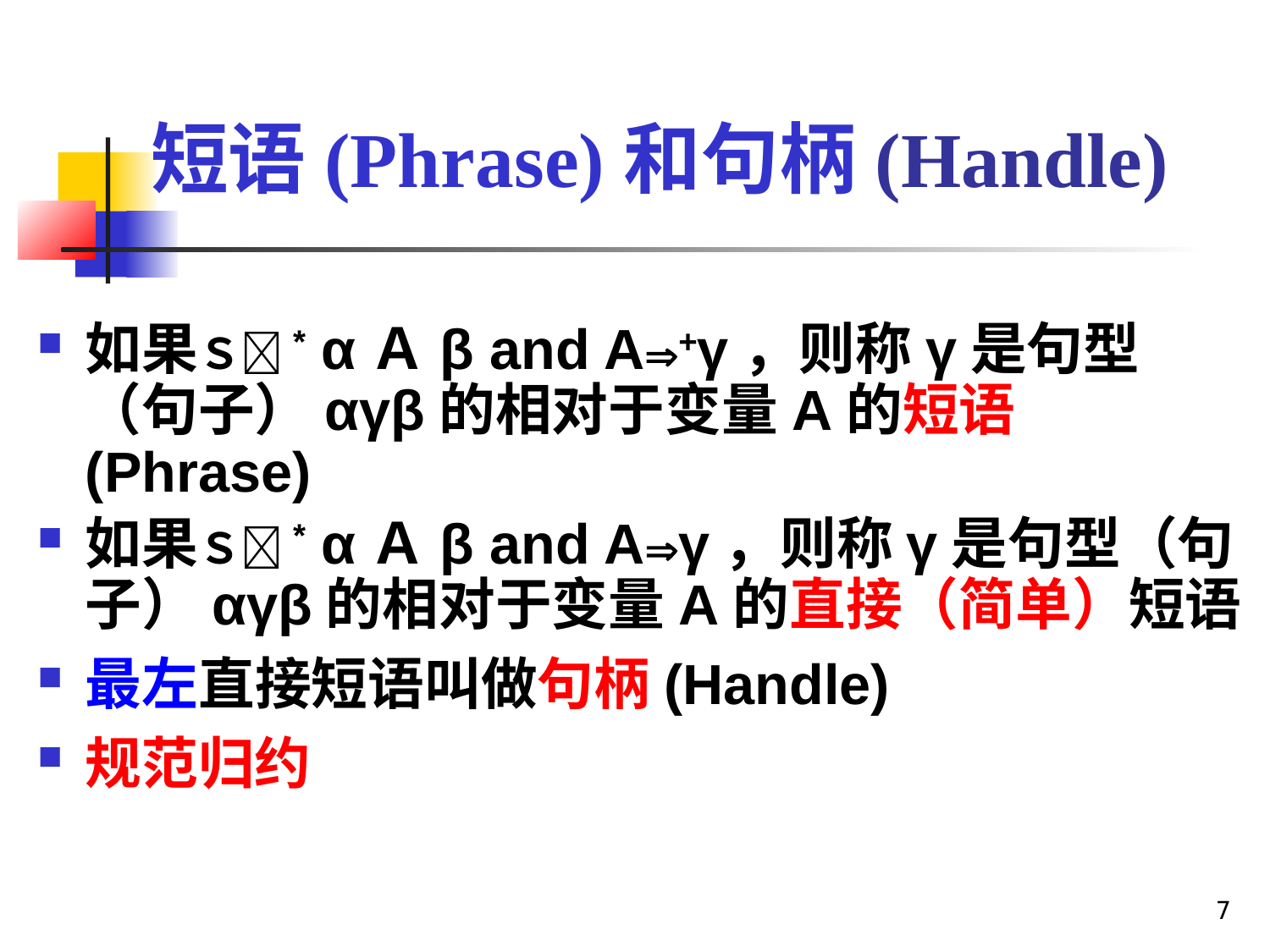

短语(Phrase)和句柄(Handle)
如果Ｓ⇒* αＡβ and A⇒+γ，则称γ是句型（句子）αγβ的相对于变量A的短语(Phrase)
如果Ｓ⇒* αＡβ and A⇒γ，则称γ是句型（句子）αγβ的相对于变量A的直接（简单）短语
最左直接短语叫做句柄(Handle)
规范归约

7